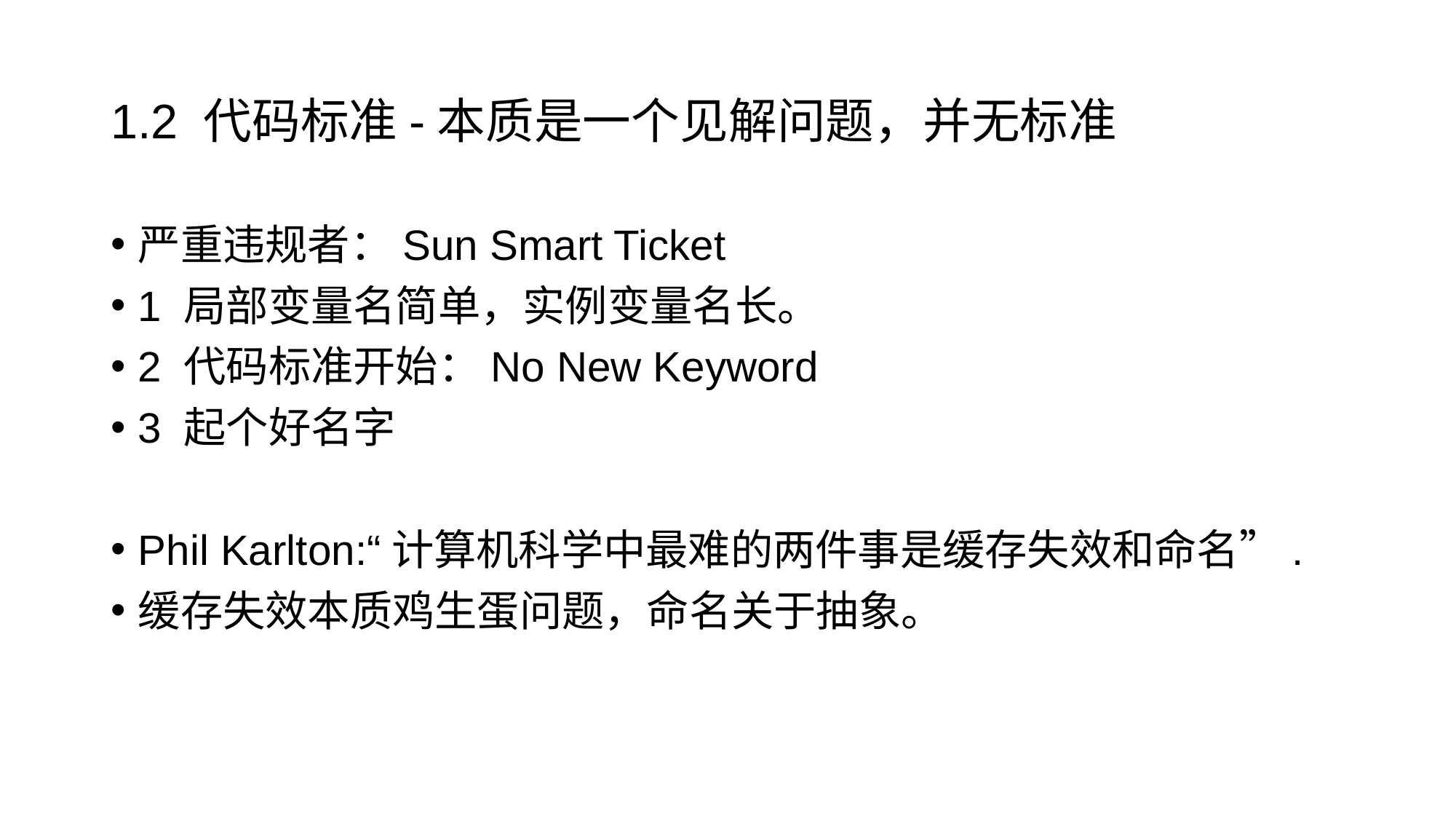

# 1.2 代码标准-本质是一个见解问题，并无标准
严重违规者：Sun Smart Ticket
1 局部变量名简单，实例变量名长。
2 代码标准开始：No New Keyword
3 起个好名字

Phil Karlton:“计算机科学中最难的两件事是缓存失效和命名”.
缓存失效本质鸡生蛋问题，命名关于抽象。